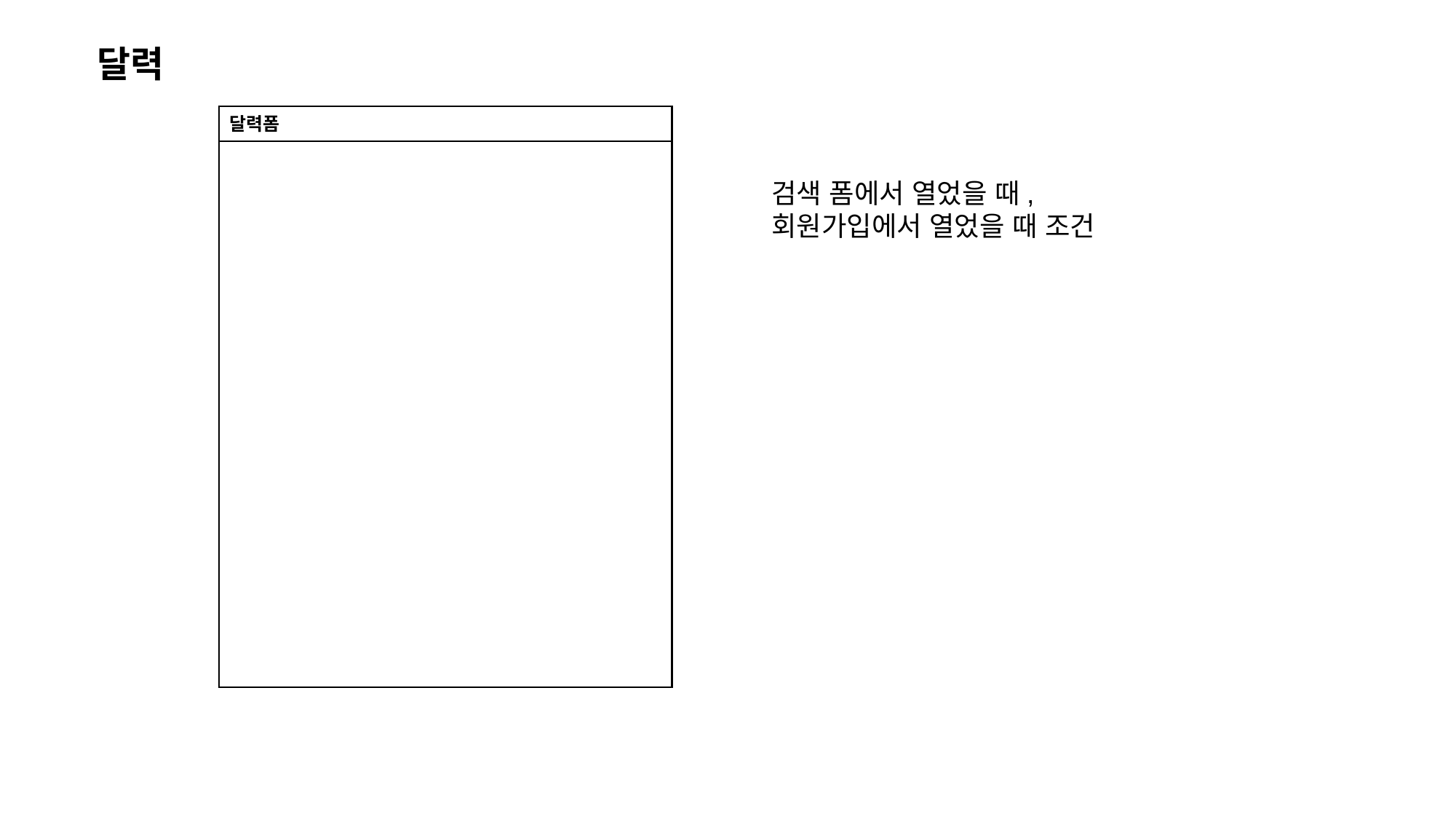

달력

달력폼
검색 폼에서 열었을 때,
회원가입에서 열었을 때 조건